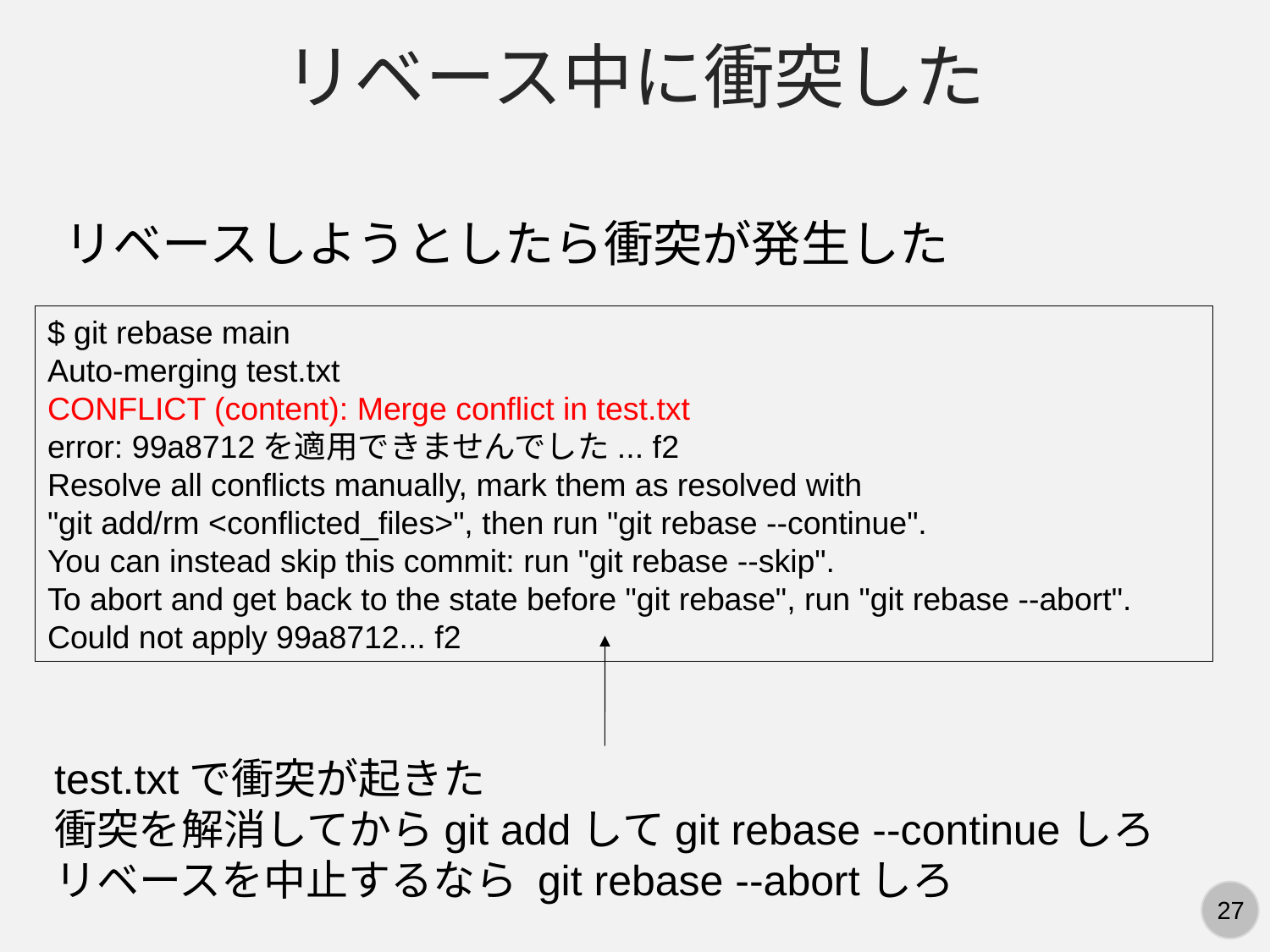

リベース中に衝突した
リベースしようとしたら衝突が発生した
$ git rebase main
Auto-merging test.txt
CONFLICT (content): Merge conflict in test.txt
error: 99a8712を適用できませんでした... f2
Resolve all conflicts manually, mark them as resolved with
"git add/rm <conflicted_files>", then run "git rebase --continue".
You can instead skip this commit: run "git rebase --skip".
To abort and get back to the state before "git rebase", run "git rebase --abort".
Could not apply 99a8712... f2
test.txtで衝突が起きた
衝突を解消してからgit addしてgit rebase --continueしろ
リベースを中止するなら git rebase --abortしろ